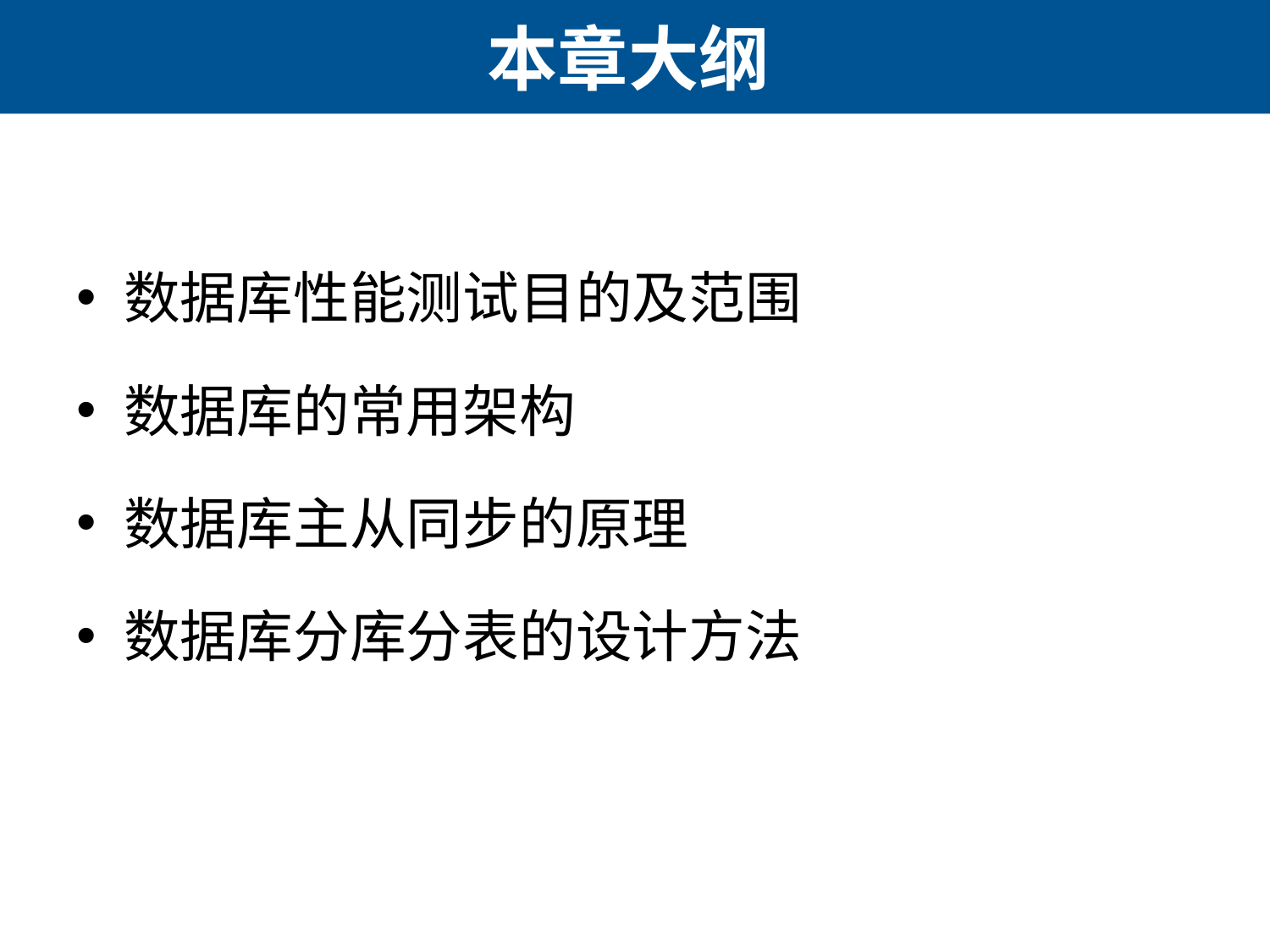

# 本章大纲
数据库性能测试目的及范围
数据库的常用架构
数据库主从同步的原理
数据库分库分表的设计方法